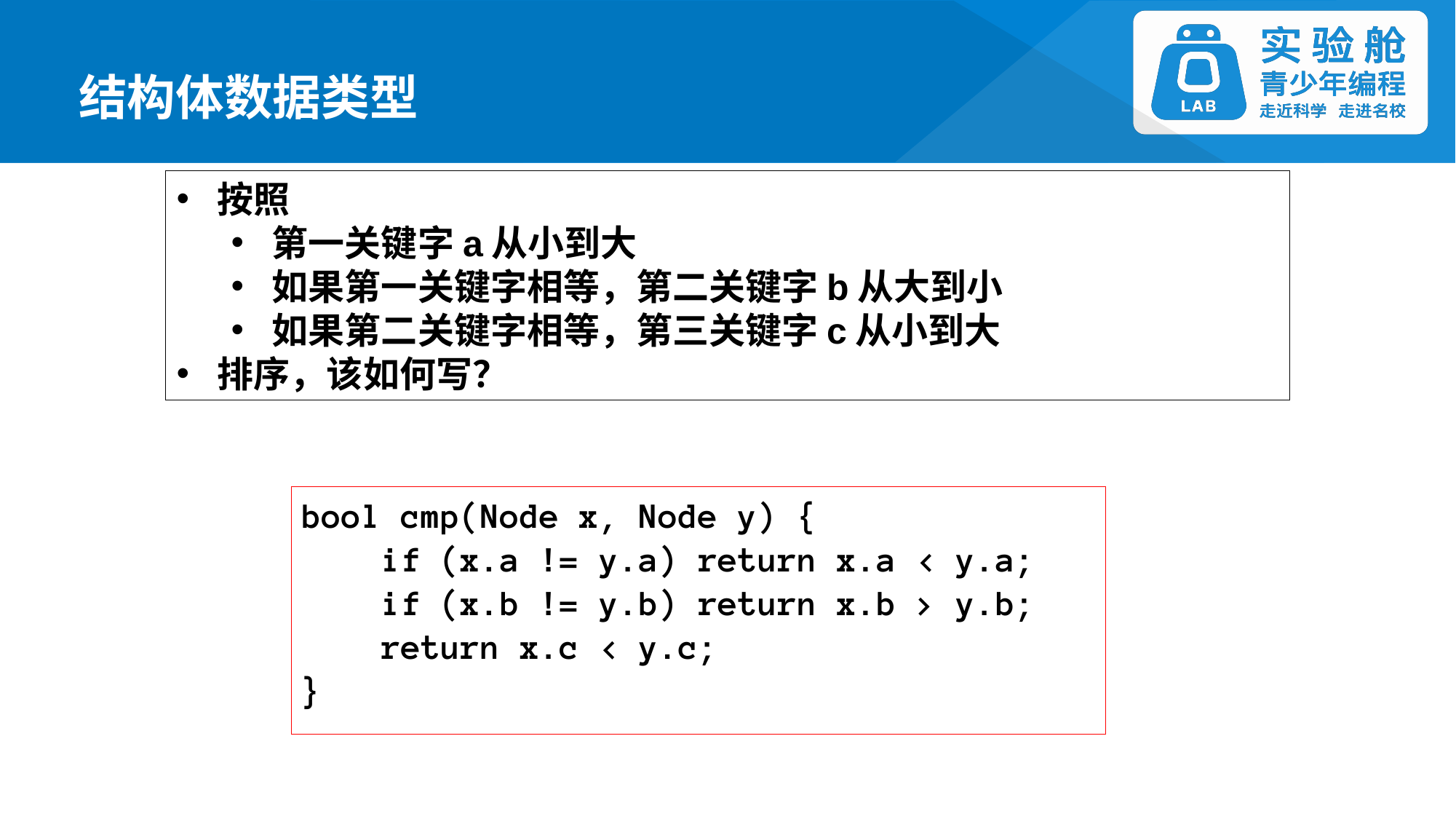

结构体数据类型
按照
第一关键字a从小到大
如果第一关键字相等，第二关键字b从大到小
如果第二关键字相等，第三关键字c从小到大
排序，该如何写？
bool cmp(Node x, Node y) {
    if (x.a != y.a) return x.a < y.a;
    if (x.b != y.b) return x.b > y.b;
    return x.c < y.c;
}